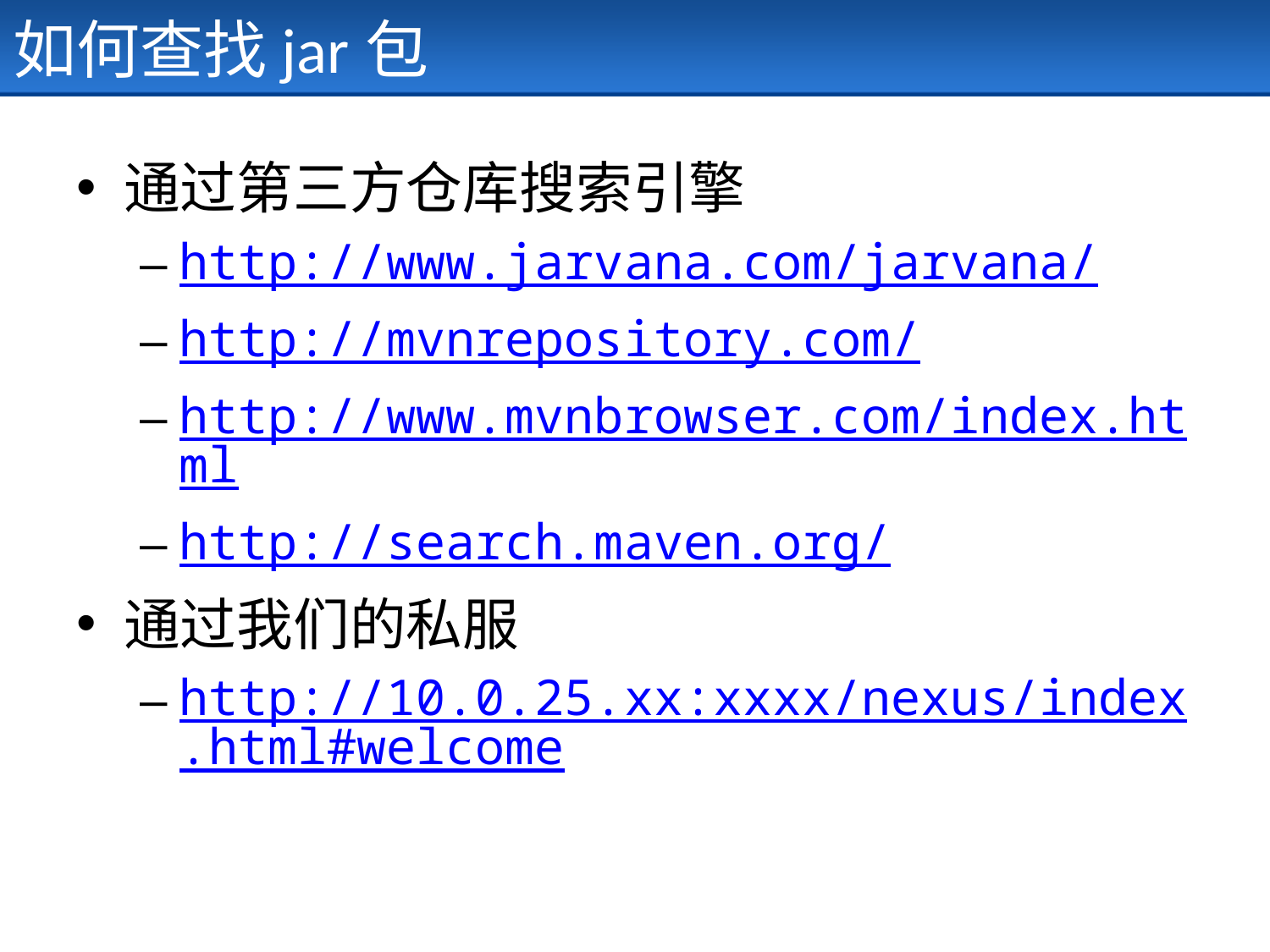

# 如何查找jar包
通过第三方仓库搜索引擎
http://www.jarvana.com/jarvana/
http://mvnrepository.com/
http://www.mvnbrowser.com/index.html
http://search.maven.org/
通过我们的私服
http://10.0.25.xx:xxxx/nexus/index.html#welcome